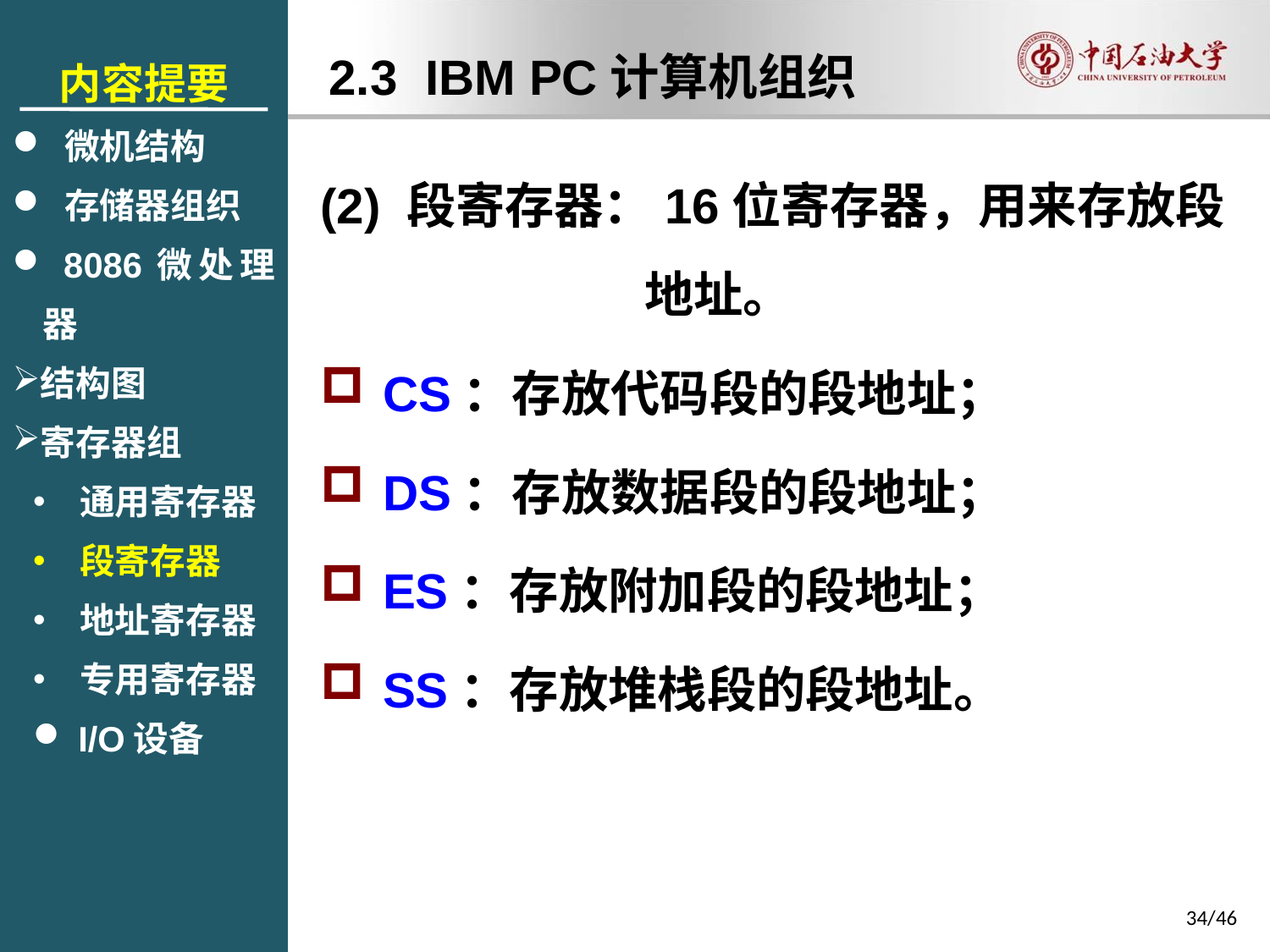

内容提要
 微机结构
 存储器组织
 8086微处理器
结构图
寄存器组
 通用寄存器
 段寄存器
 地址寄存器
 专用寄存器
 I/O设备
2.3  IBM PC计算机组织
(2) 段寄存器：16位寄存器，用来存放段地址。
CS：存放代码段的段地址；
DS：存放数据段的段地址；
ES：存放附加段的段地址；
SS：存放堆栈段的段地址。
34/46